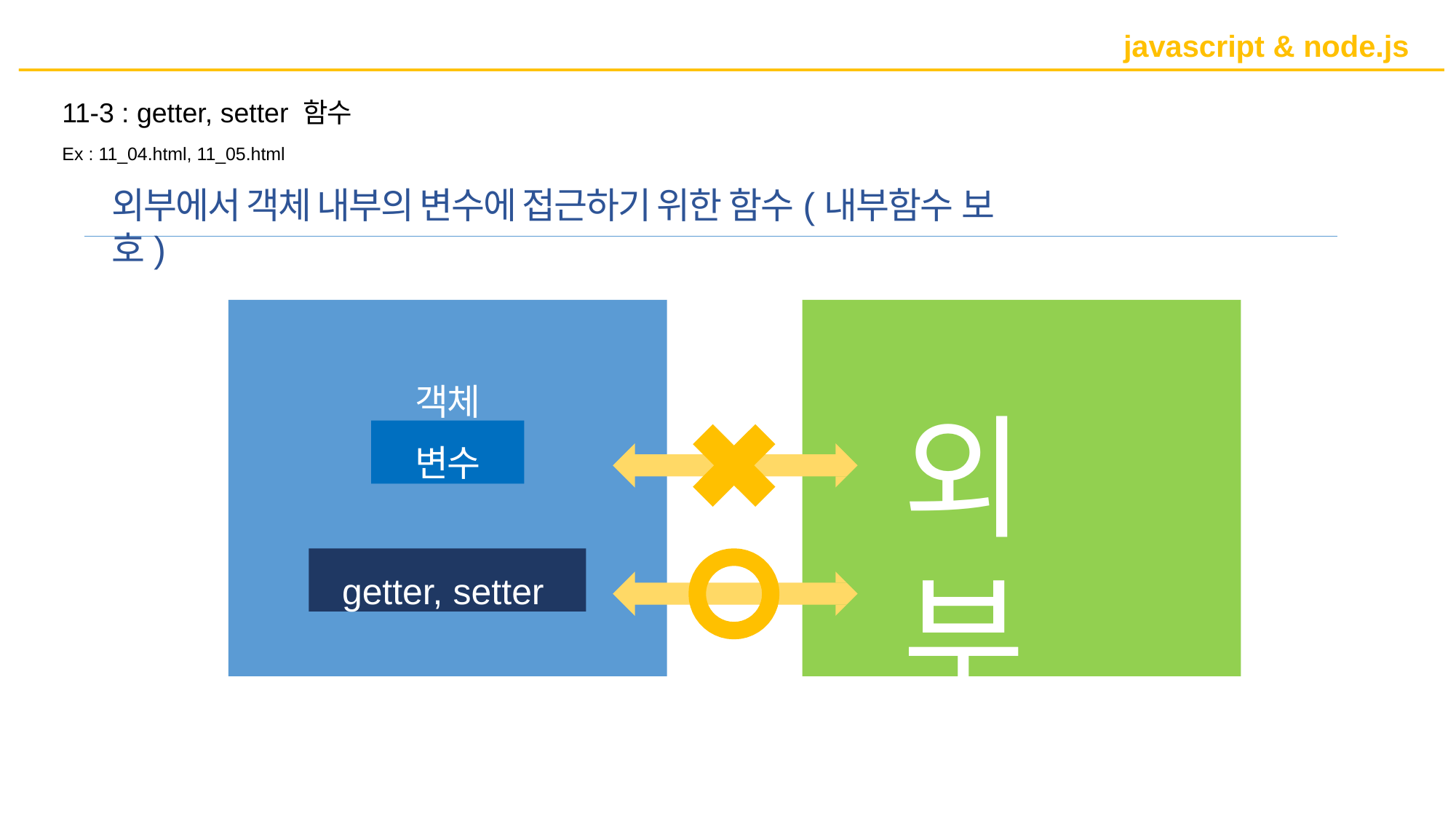

javascript & node.js

11-3 : getter, setter 함수
Ex : 11_04.html, 11_05.html
외부에서 객체 내부의 변수에 접근하기 위한 함수(내부함수 보호)

객체

외부
변수

getter, setter